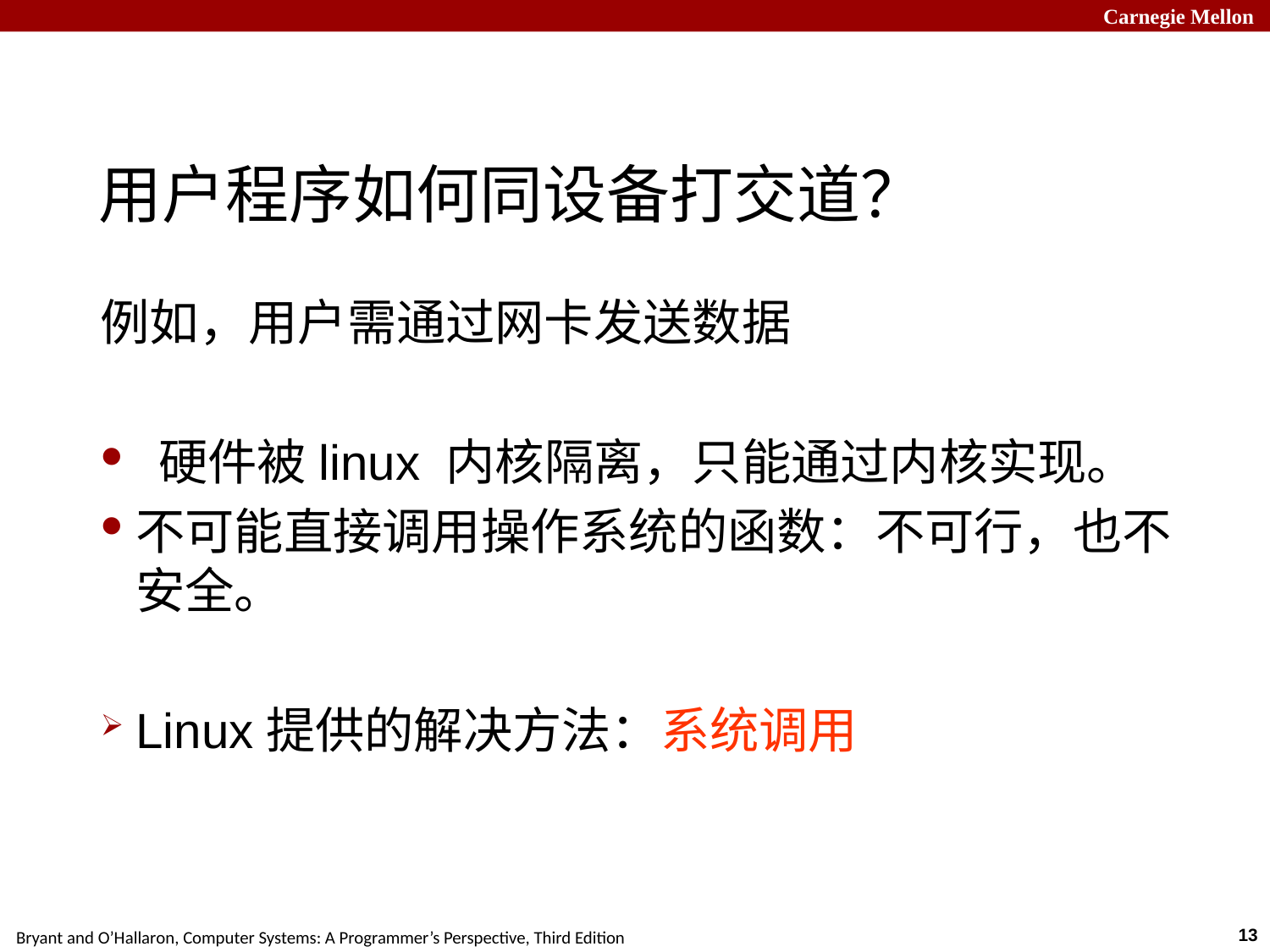

# 用户程序如何同设备打交道？
例如，用户需通过网卡发送数据

 硬件被linux 内核隔离，只能通过内核实现。
不可能直接调用操作系统的函数：不可行，也不安全。

Linux提供的解决方法：系统调用